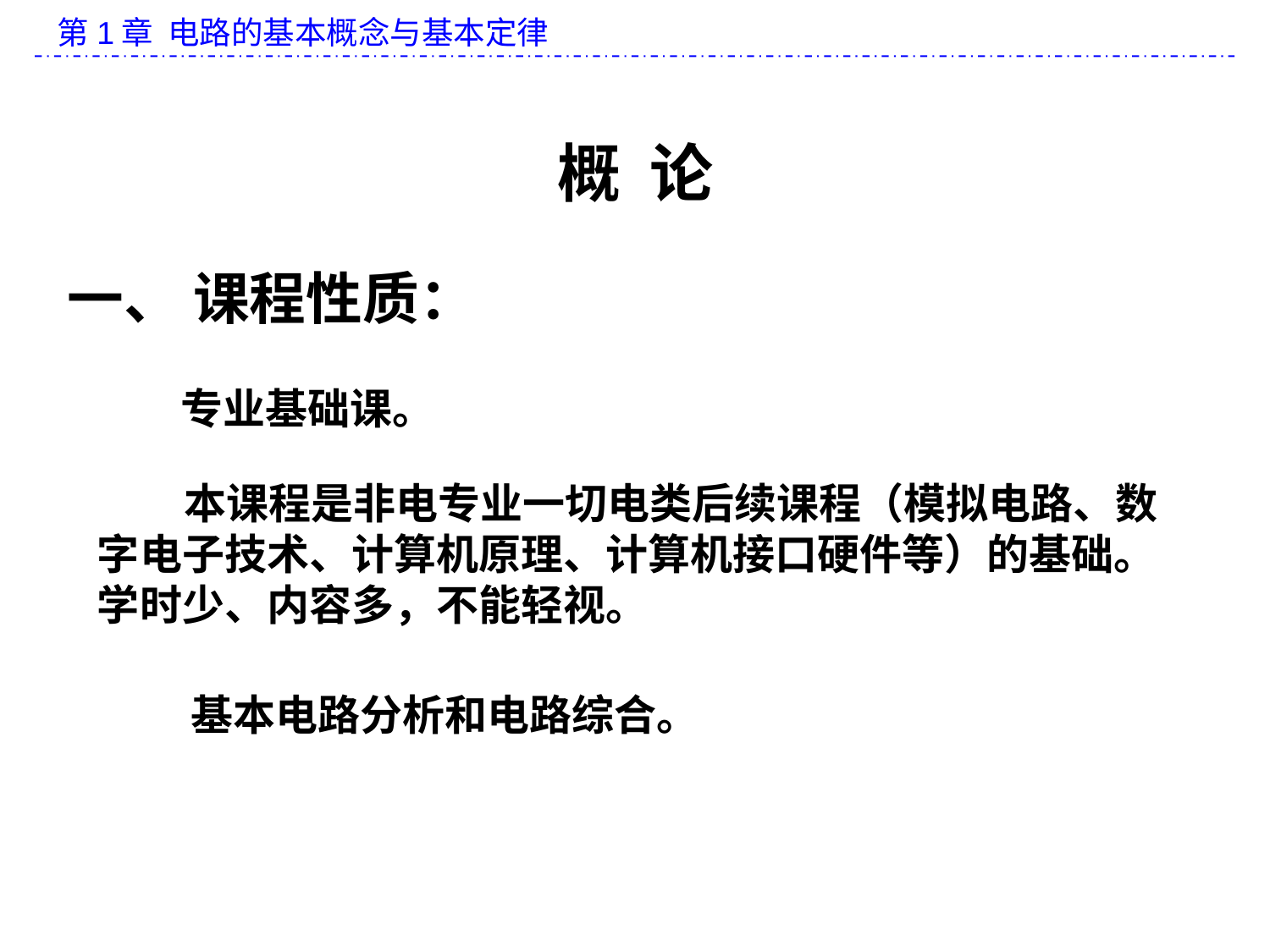

概  论
一、 课程性质：
专业基础课。
        本课程是非电专业一切电类后续课程（模拟电路、数字电子技术、计算机原理、计算机接口硬件等）的基础。学时少、内容多，不能轻视。
基本电路分析和电路综合。